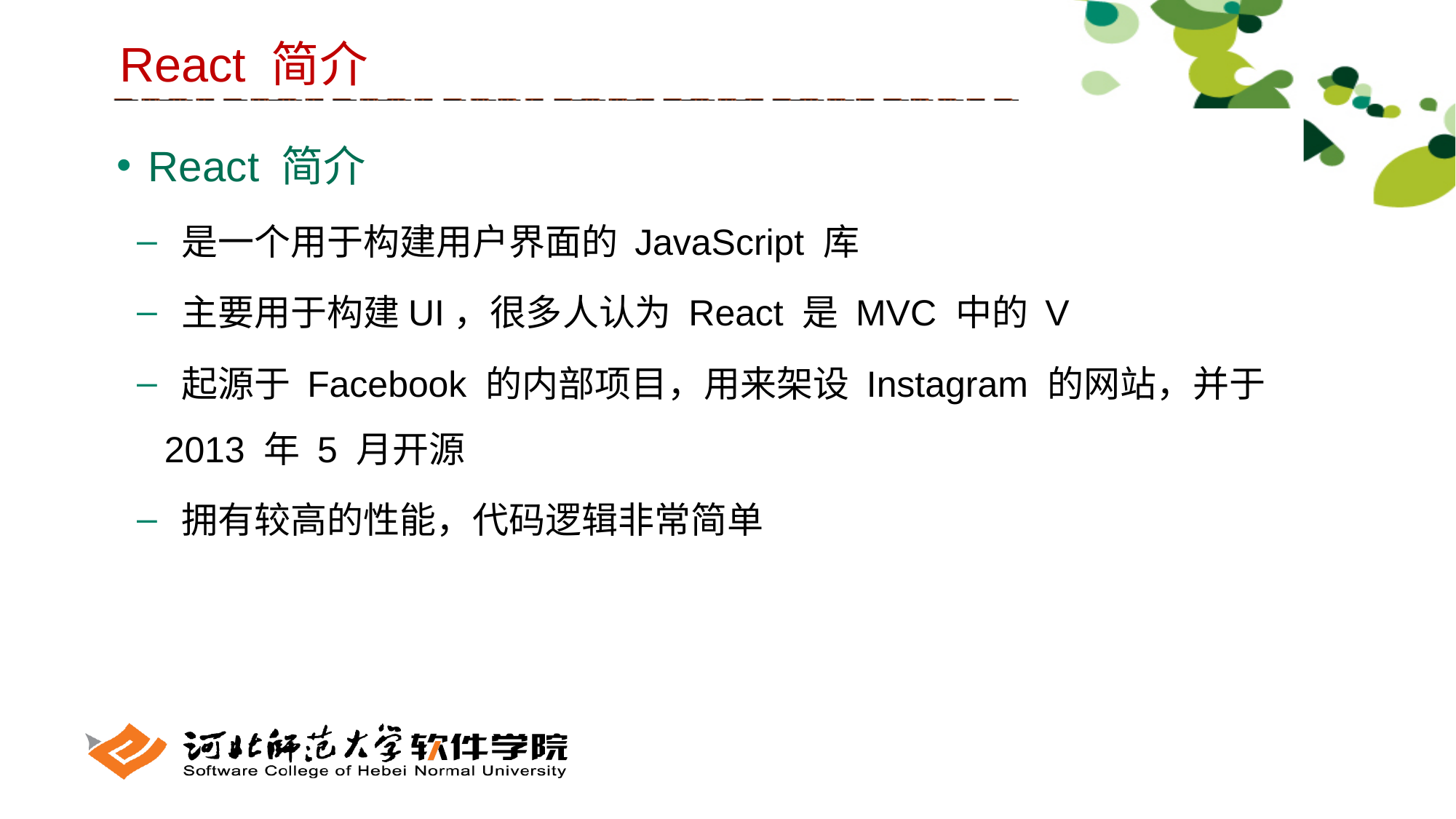

React 简介
 React 简介
 是一个用于构建用户界面的 JavaScript 库
 主要用于构建UI，很多人认为 React 是 MVC 中的 V
 起源于 Facebook 的内部项目，用来架设 Instagram 的网站，并于 2013 年 5 月开源
 拥有较高的性能，代码逻辑非常简单